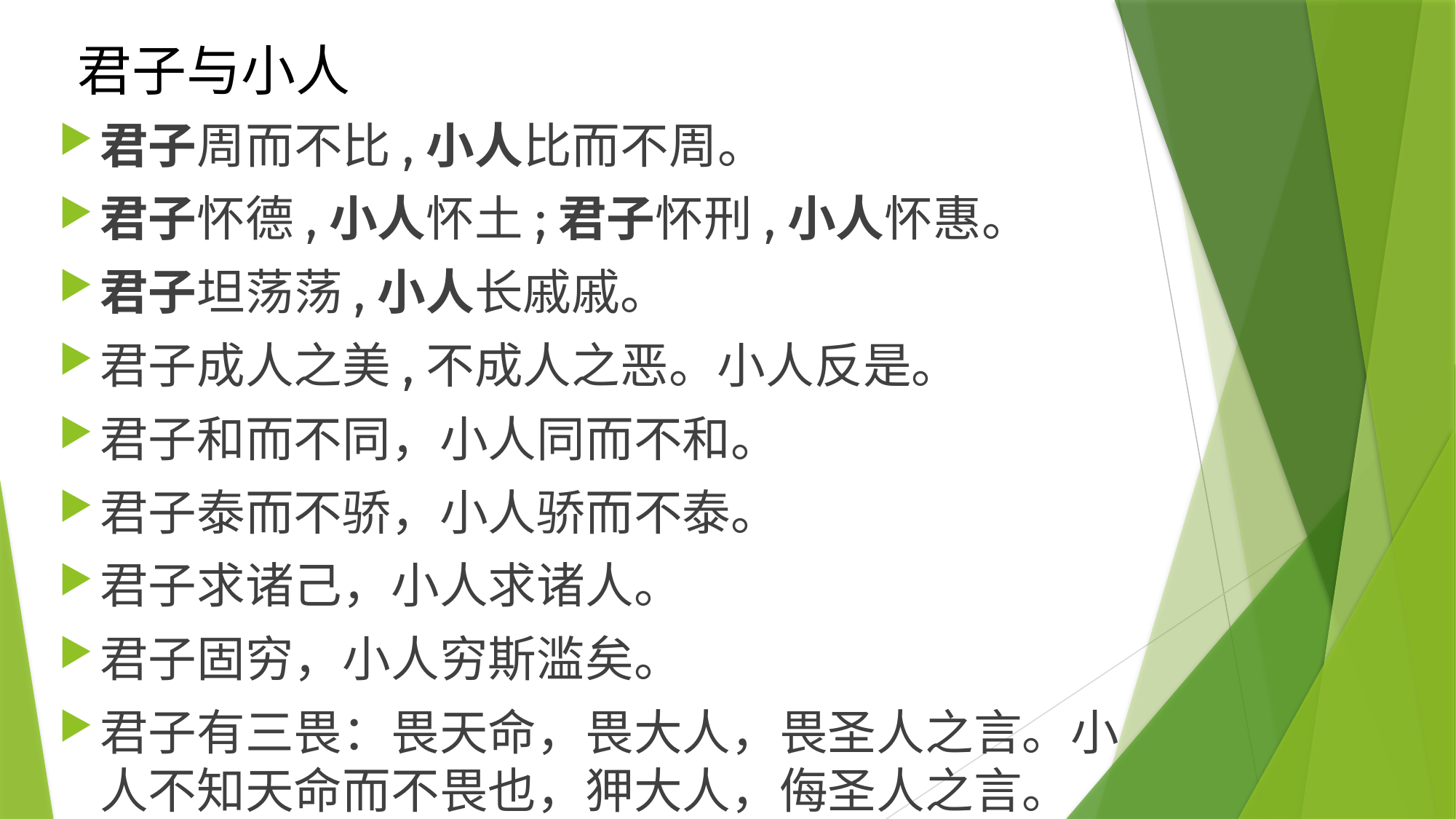

# 君子与小人
君子周而不比,小人比而不周。
君子怀德,小人怀土;君子怀刑,小人怀惠。
君子坦荡荡,小人长戚戚。
君子成人之美,不成人之恶。小人反是。
君子和而不同，小人同而不和。
君子泰而不骄，小人骄而不泰。
君子求诸己，小人求诸人。
君子固穷，小人穷斯滥矣。
君子有三畏：畏天命，畏大人，畏圣人之言。小人不知天命而不畏也，狎大人，侮圣人之言。